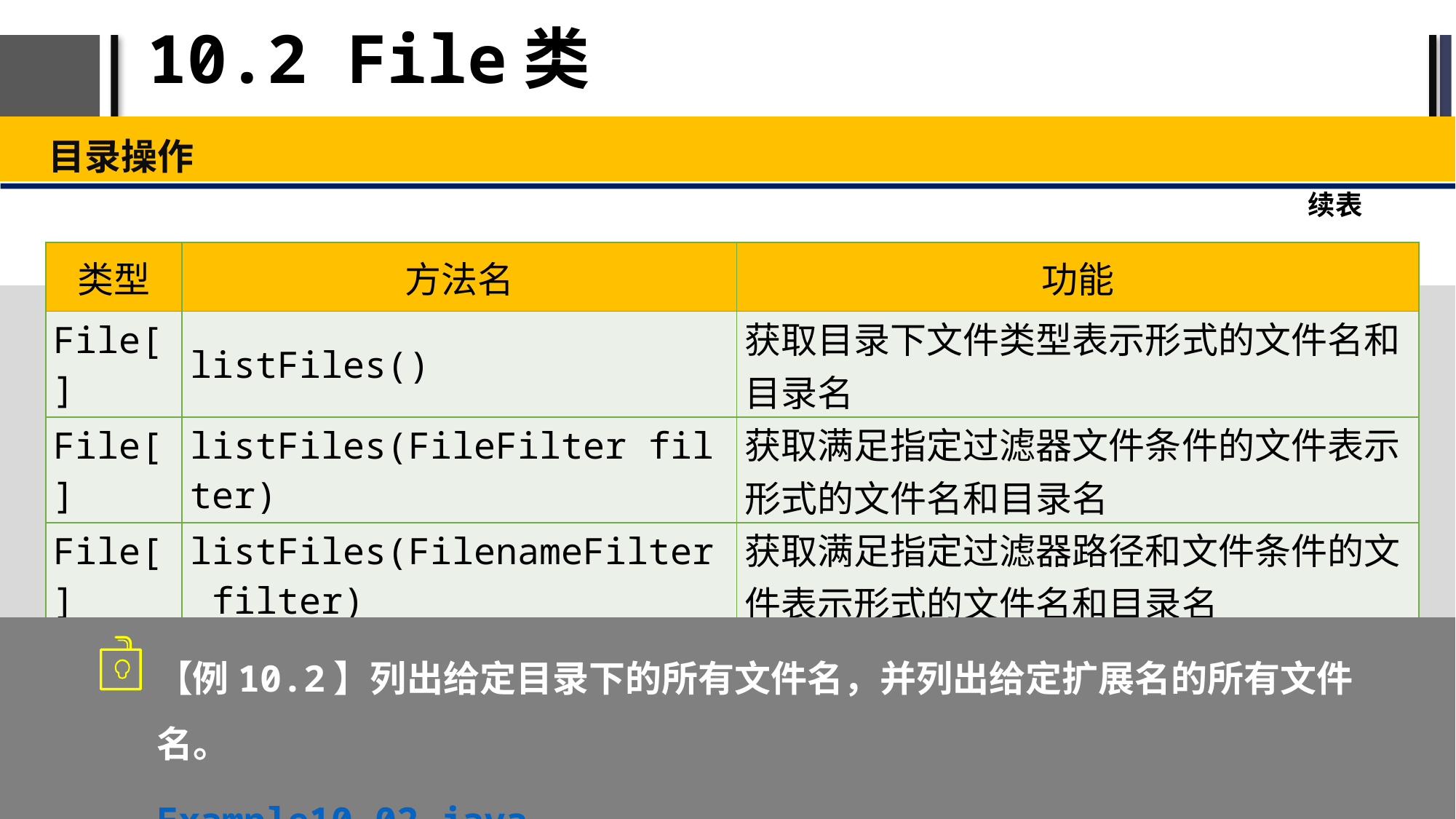

# 10.2 File类

目录操作
续表

| 类型 | 方法名 | 功能 |
| --- | --- | --- |
| File[] | listFiles() | 获取目录下文件类型表示形式的文件名和目录名 |
| File[] | listFiles(FileFilter filter) | 获取满足指定过滤器文件条件的文件表示形式的文件名和目录名 |
| File[] | listFiles(FilenameFilter filter) | 获取满足指定过滤器路径和文件条件的文件表示形式的文件名和目录名 |

【例10.2】列出给定目录下的所有文件名，并列出给定扩展名的所有文件名。
Example10_02.java